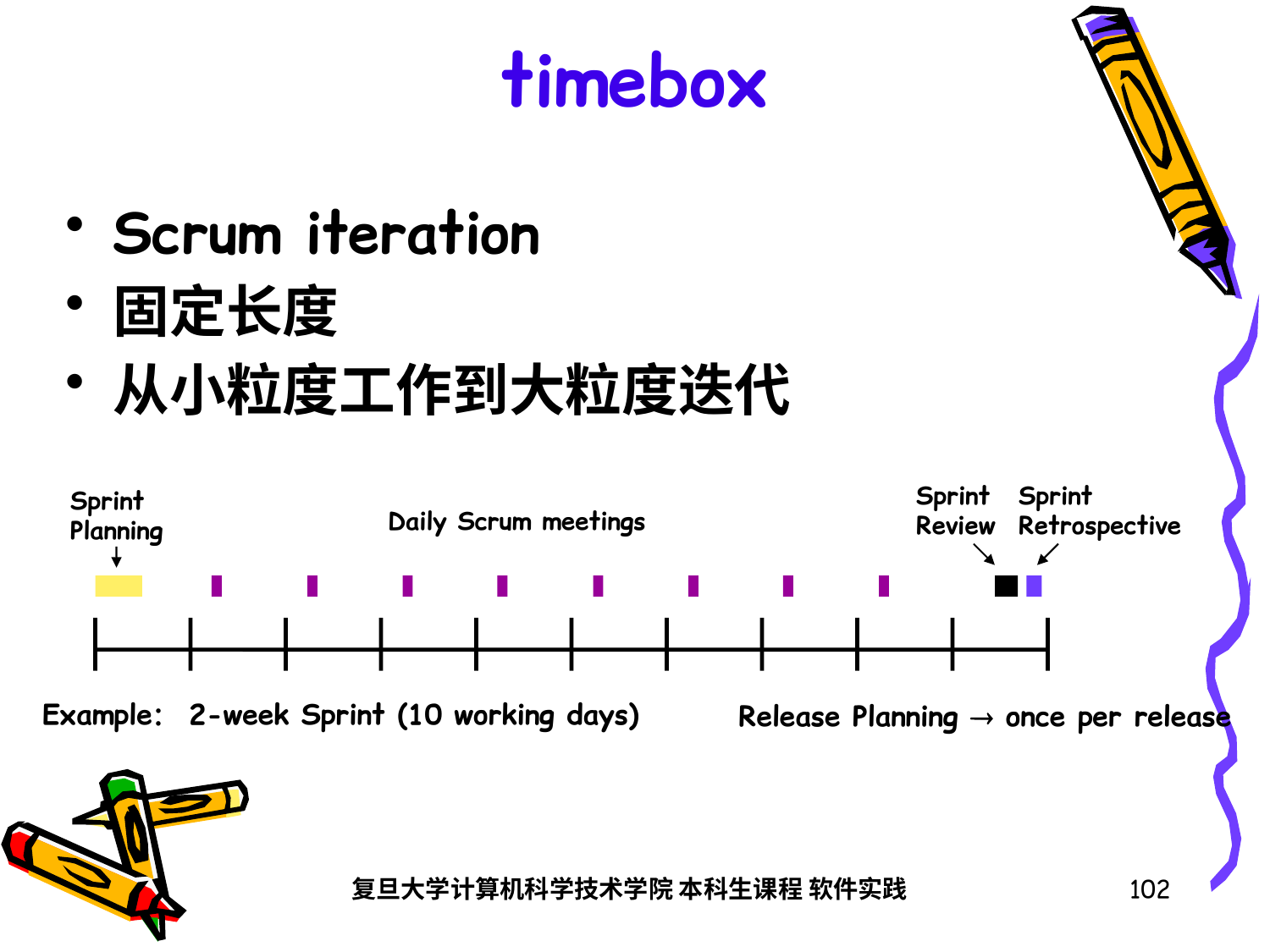

# timebox
Scrum iteration
固定长度
从小粒度工作到大粒度迭代

Sprint
Review
Sprint
Retrospective
Sprint
Planning
Daily Scrum meetings

Example:  2-week Sprint (10 working days)
Release Planning → once per release
复旦大学计算机科学技术学院 本科生课程 软件实践
102